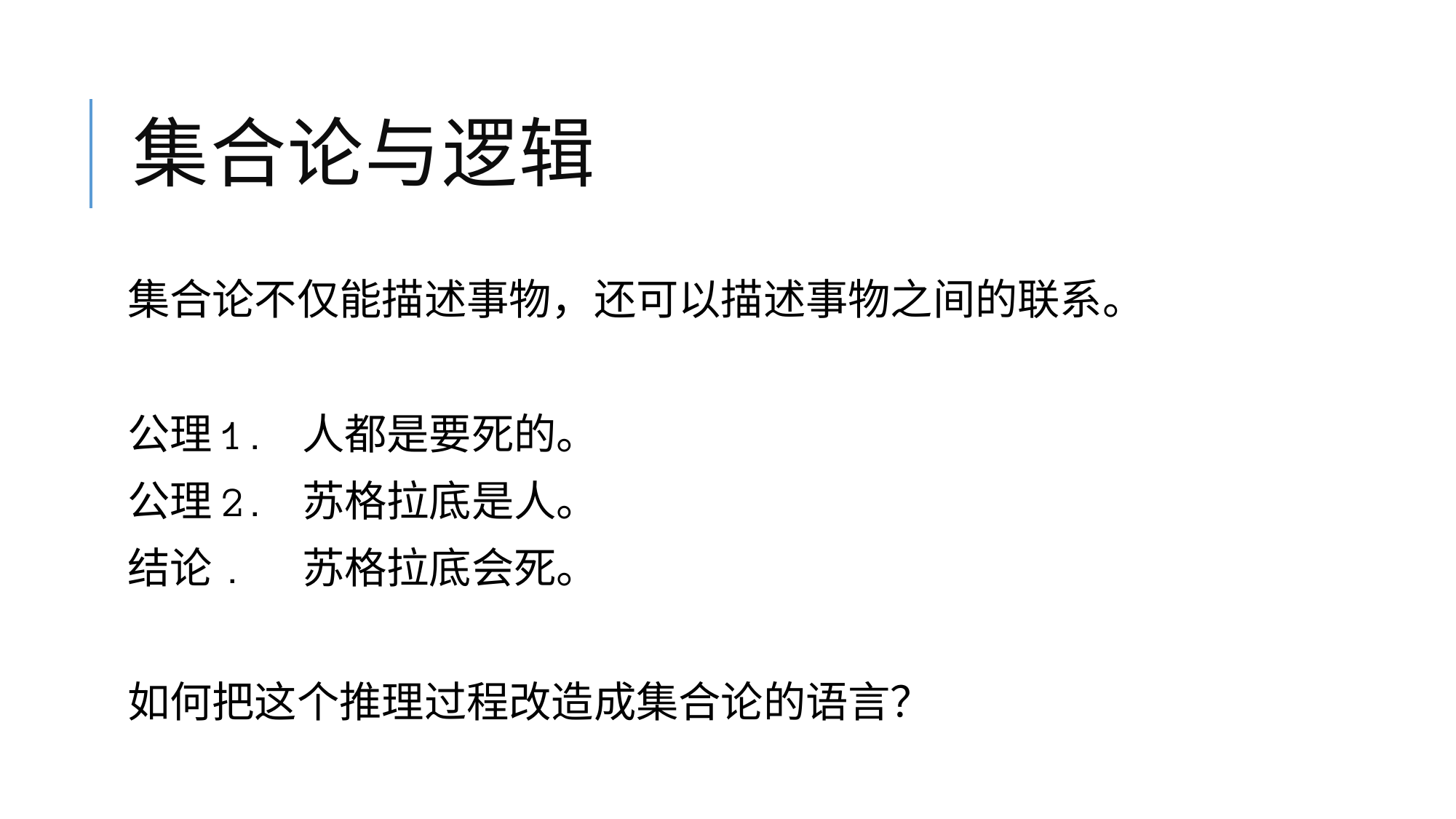

# 集合论与逻辑
集合论不仅能描述事物，还可以描述事物之间的联系。

公理1. 人都是要死的。
公理2. 苏格拉底是人。
结论.  苏格拉底会死。

如何把这个推理过程改造成集合论的语言？